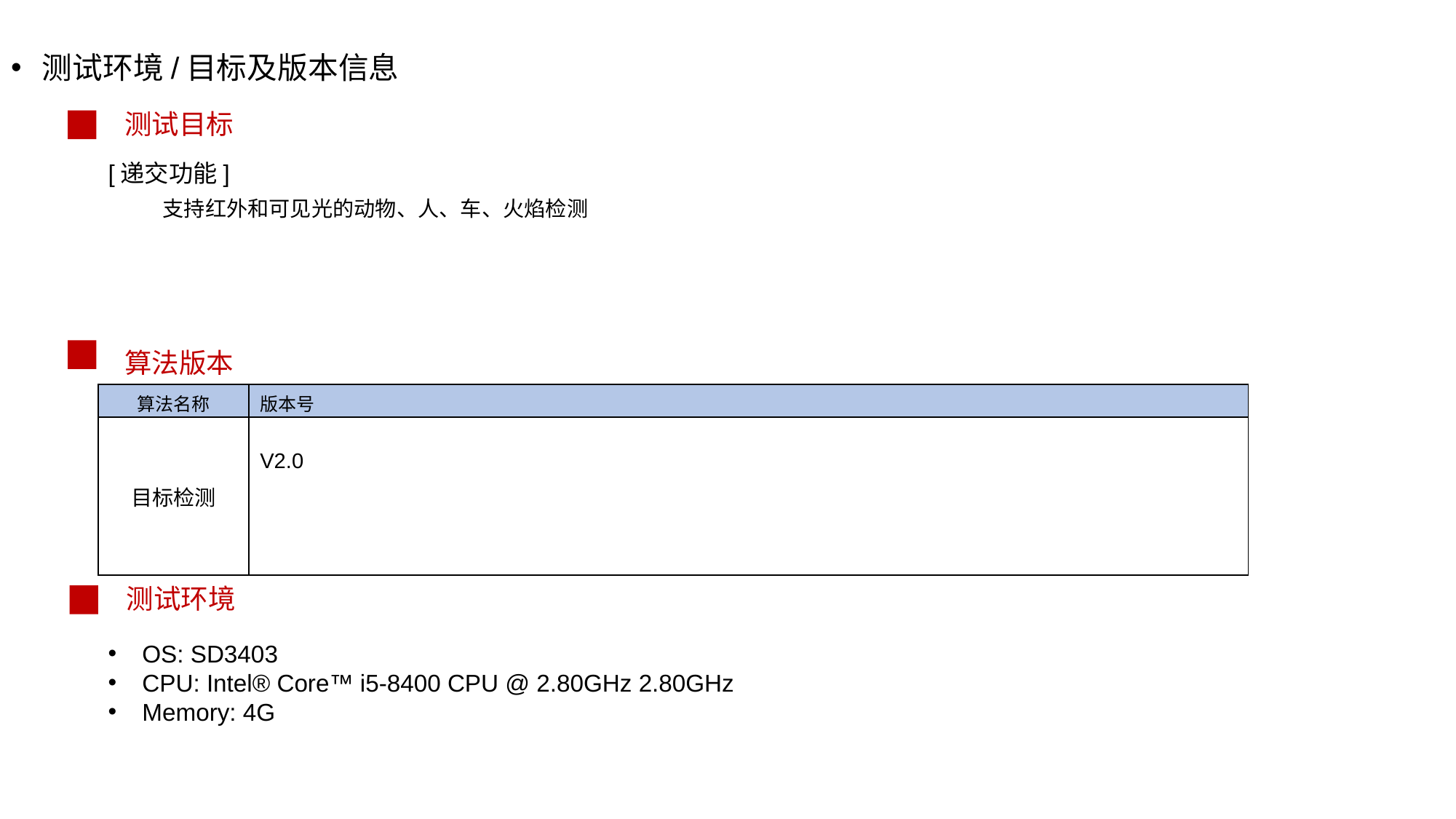

测试环境/目标及版本信息
测试目标

[递交功能]
支持红外和可见光的动物、人、车、火焰检测
算法版本

| 算法名称 | 版本号 |
| --- | --- |
| 目标检测 | V2.0 |
测试环境

OS: SD3403
CPU: Intel® Core™ i5-8400 CPU @ 2.80GHz 2.80GHz
Memory: 4G